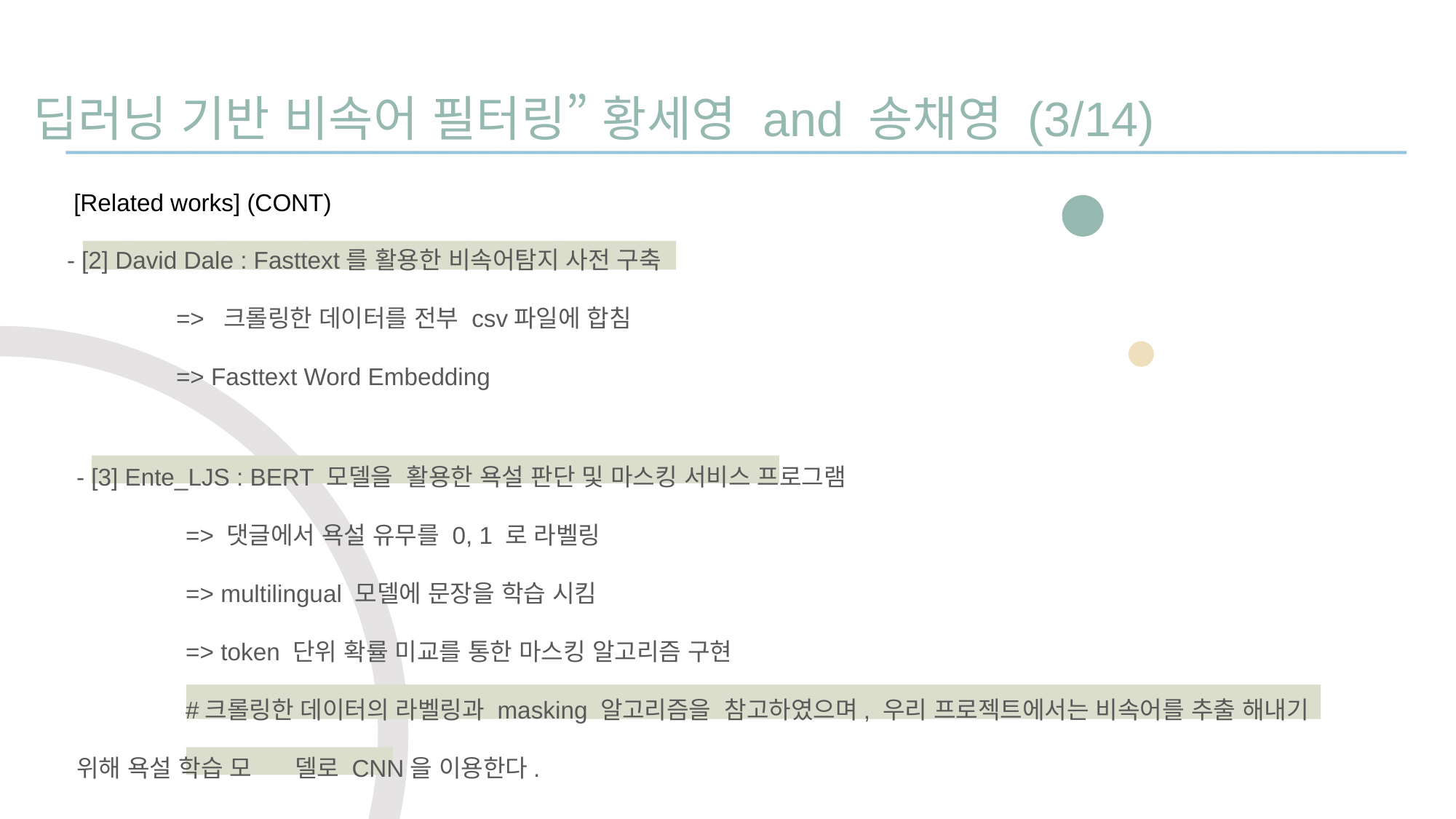

“딥러닝 기반 비속어 필터링” 황세영 and 송채영 (3/14)

 [Related works] (CONT)
- [2] David Dale : Fasttext를 활용한 비속어탐지 사전 구축
	=>  크롤링한 데이터를 전부 csv파일에 합침
	=> Fasttext Word Embedding

- [3] Ente_LJS : BERT 모델을  활용한 욕설 판단 및 마스킹 서비스 프로그램
	=> 댓글에서 욕설 유무를 0, 1 로 라벨링
	=> multilingual 모델에 문장을 학습 시킴
	=> token 단위 확률 미교를 통한 마스킹 알고리즘 구현
	#크롤링한 데이터의 라벨링과 masking 알고리즘을  참고하였으며, 우리 프로젝트에서는 비속어를 추출 해내기 위해 욕설 학습 모	델로 CNN을 이용한다.